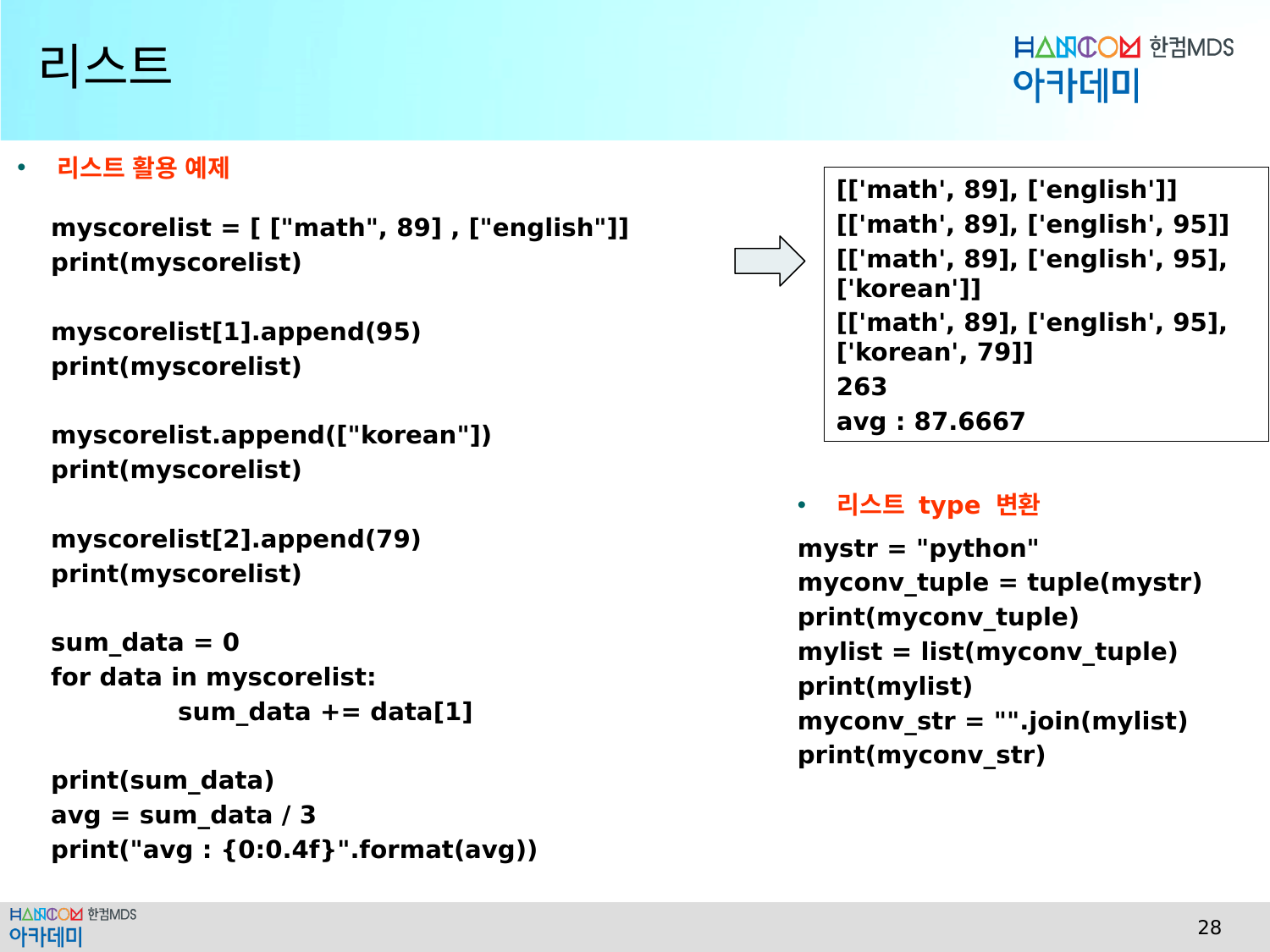

# 리스트
리스트 활용 예제
[['math', 89], ['english']]
[['math', 89], ['english', 95]]
[['math', 89], ['english', 95], ['korean']]
[['math', 89], ['english', 95], ['korean', 79]]
263
avg : 87.6667
myscorelist = [ ["math", 89] , ["english"]]
print(myscorelist)

myscorelist[1].append(95)
print(myscorelist)

myscorelist.append(["korean"])
print(myscorelist)

myscorelist[2].append(79)
print(myscorelist)

sum_data = 0
for data in myscorelist:
	sum_data += data[1]

print(sum_data)
avg = sum_data / 3
print("avg : {0:0.4f}".format(avg))

리스트 type 변환
mystr = "python"
myconv_tuple = tuple(mystr)
print(myconv_tuple)
mylist = list(myconv_tuple)
print(mylist)
myconv_str = "".join(mylist)
print(myconv_str)
                               28